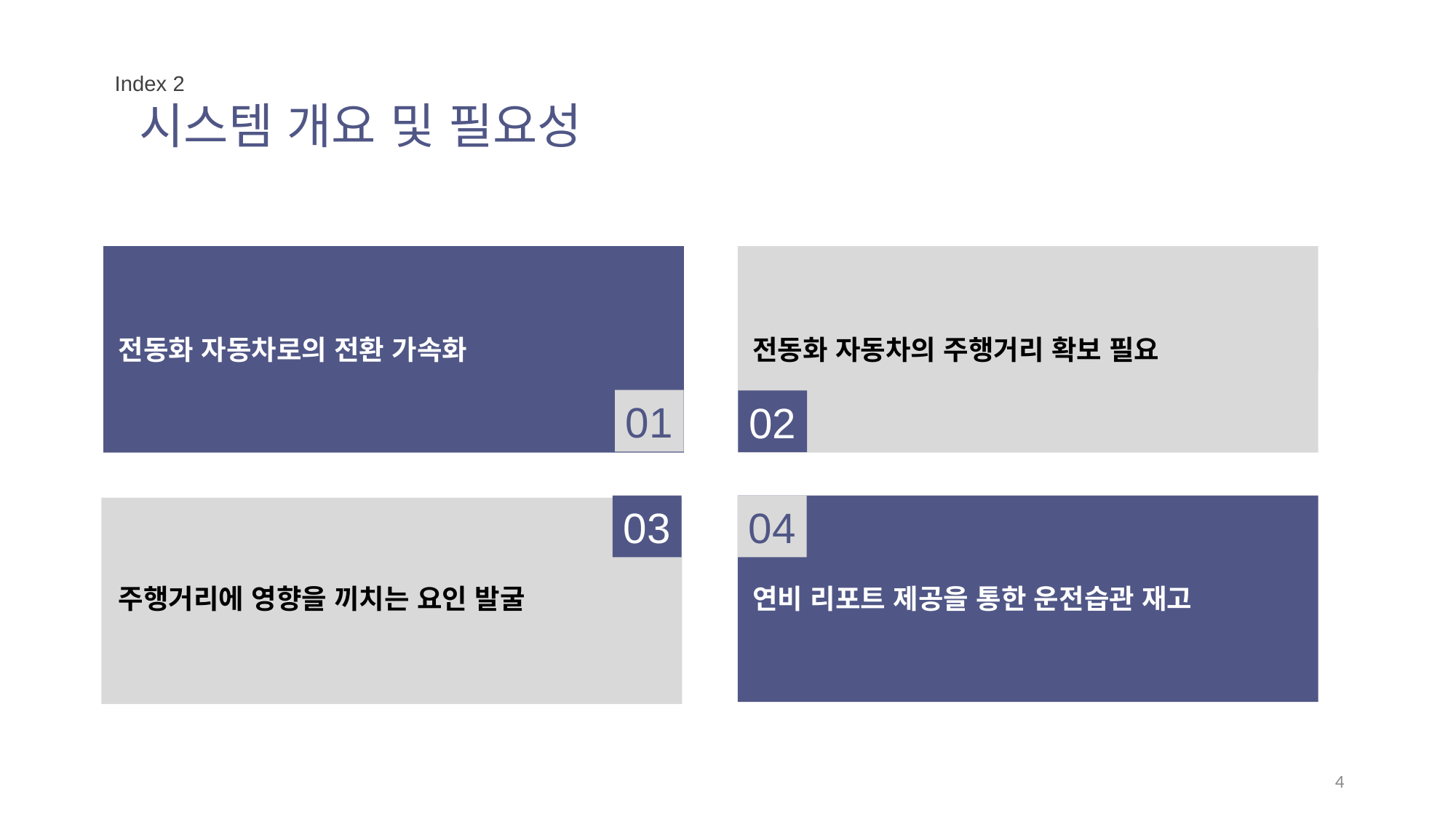

Index 2
시스템 개요 및 필요성

전동화 자동차로의 전환 가속화

전동화 자동차의 주행거리 확보 필요
01
01
02
03

주행거리에 영향을 끼치는 요인 발굴

연비 리포트 제공을 통한 운전습관 재고
04
04
4